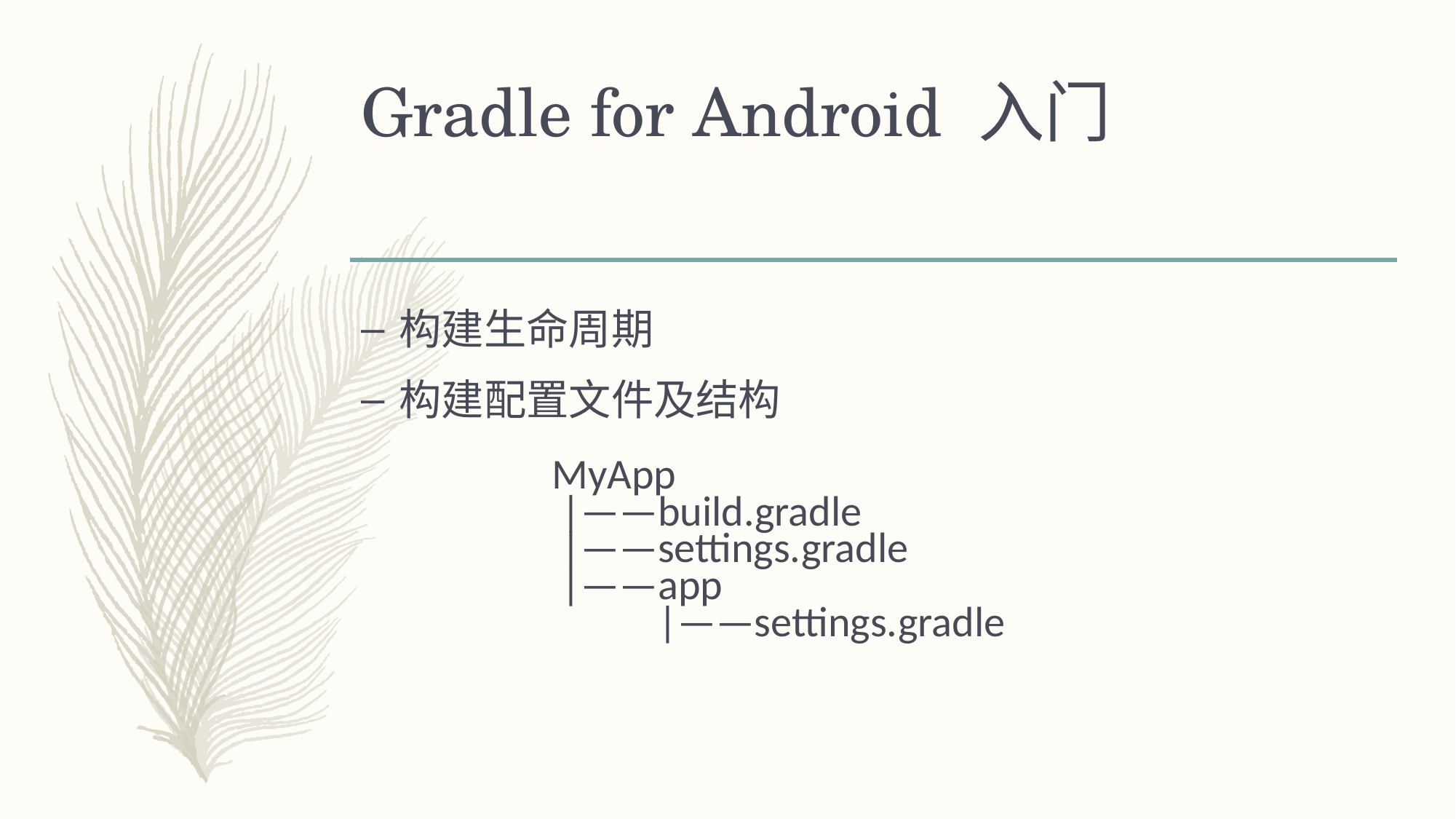

# Gradle for Android 入门
构建生命周期
构建配置文件及结构

MyApp
 |——build.gradle
 |——settings.gradle
 |——app
           |——settings.gradle